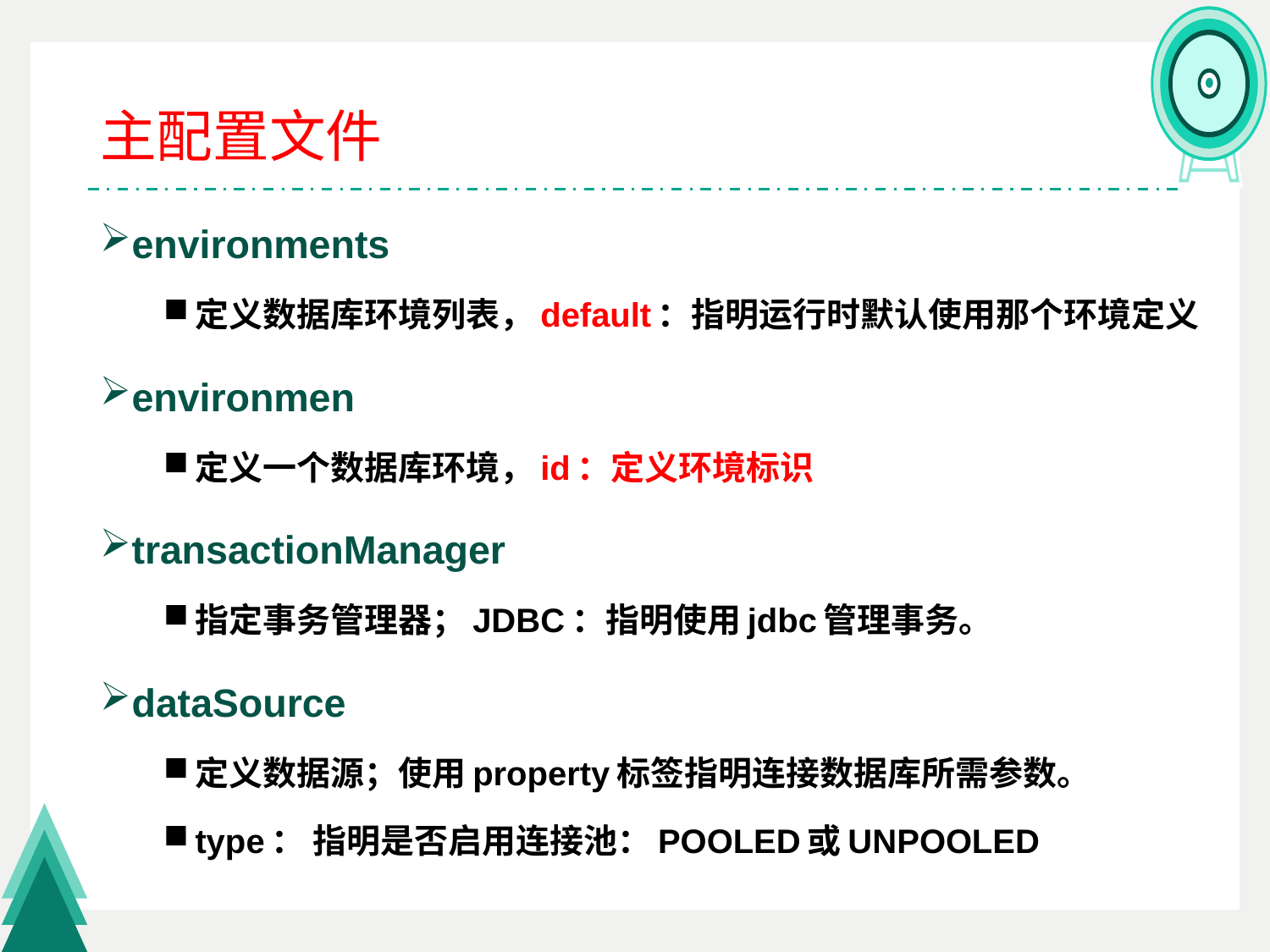

# 主配置文件
environments
定义数据库环境列表，default：指明运行时默认使用那个环境定义
environmen
定义一个数据库环境，id：定义环境标识
transactionManager
指定事务管理器；JDBC：指明使用jdbc管理事务。
dataSource
定义数据源；使用property标签指明连接数据库所需参数。
type： 指明是否启用连接池：POOLED或UNPOOLED